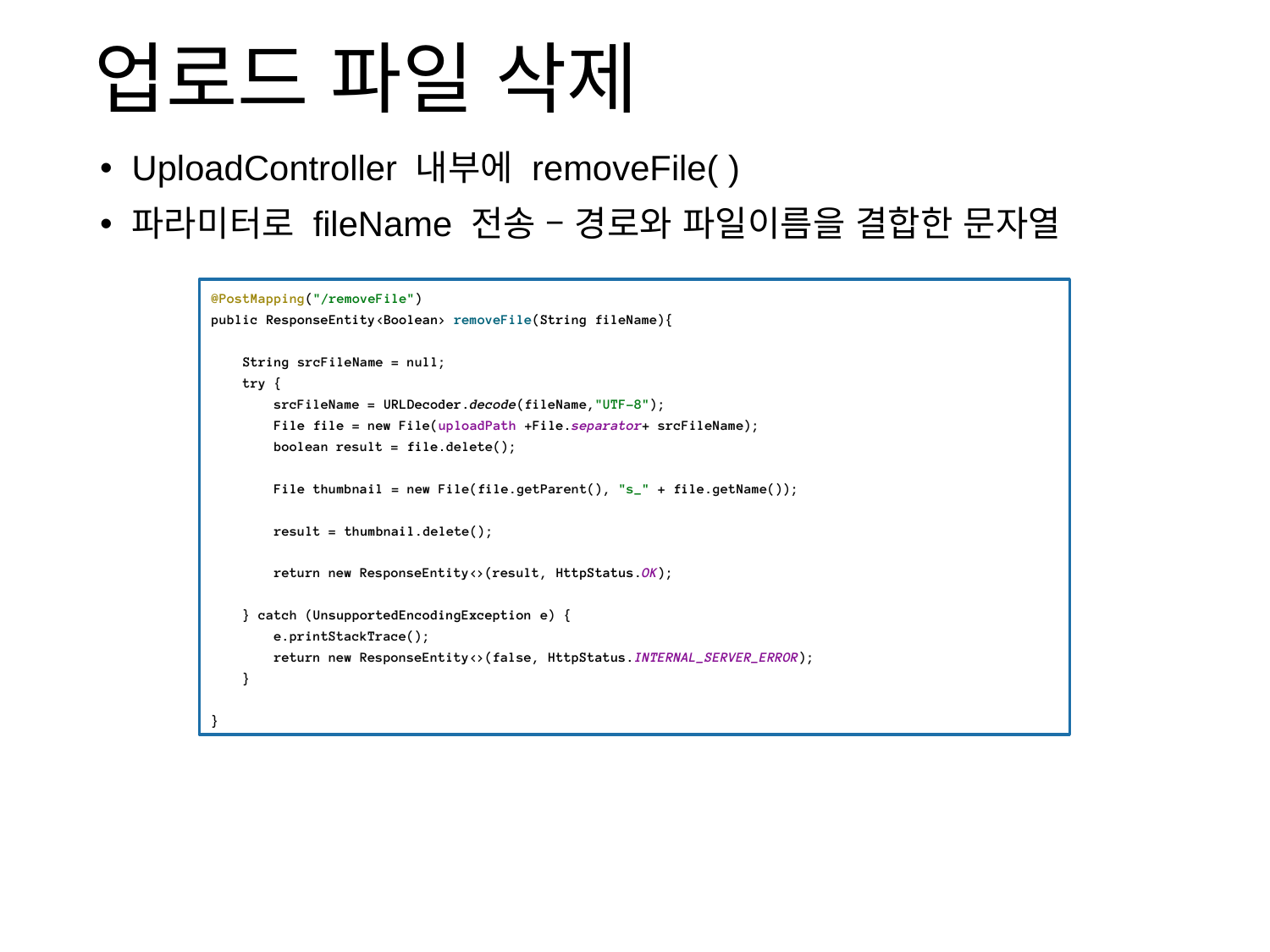

# 업로드 파일 삭제
UploadController 내부에 removeFile( )
파라미터로 fileName 전송 – 경로와 파일이름을 결합한 문자열
@PostMapping("/removeFile")
public ResponseEntity<Boolean> removeFile(String fileName){
    String srcFileName = null;
    try {
        srcFileName = URLDecoder.decode(fileName,"UTF-8");
        File file = new File(uploadPath +File.separator+ srcFileName);
        boolean result = file.delete();
        File thumbnail = new File(file.getParent(), "s_" + file.getName());
        result = thumbnail.delete();
        return new ResponseEntity<>(result, HttpStatus.OK);
    } catch (UnsupportedEncodingException e) {
        e.printStackTrace();
        return new ResponseEntity<>(false, HttpStatus.INTERNAL_SERVER_ERROR);
    }
}